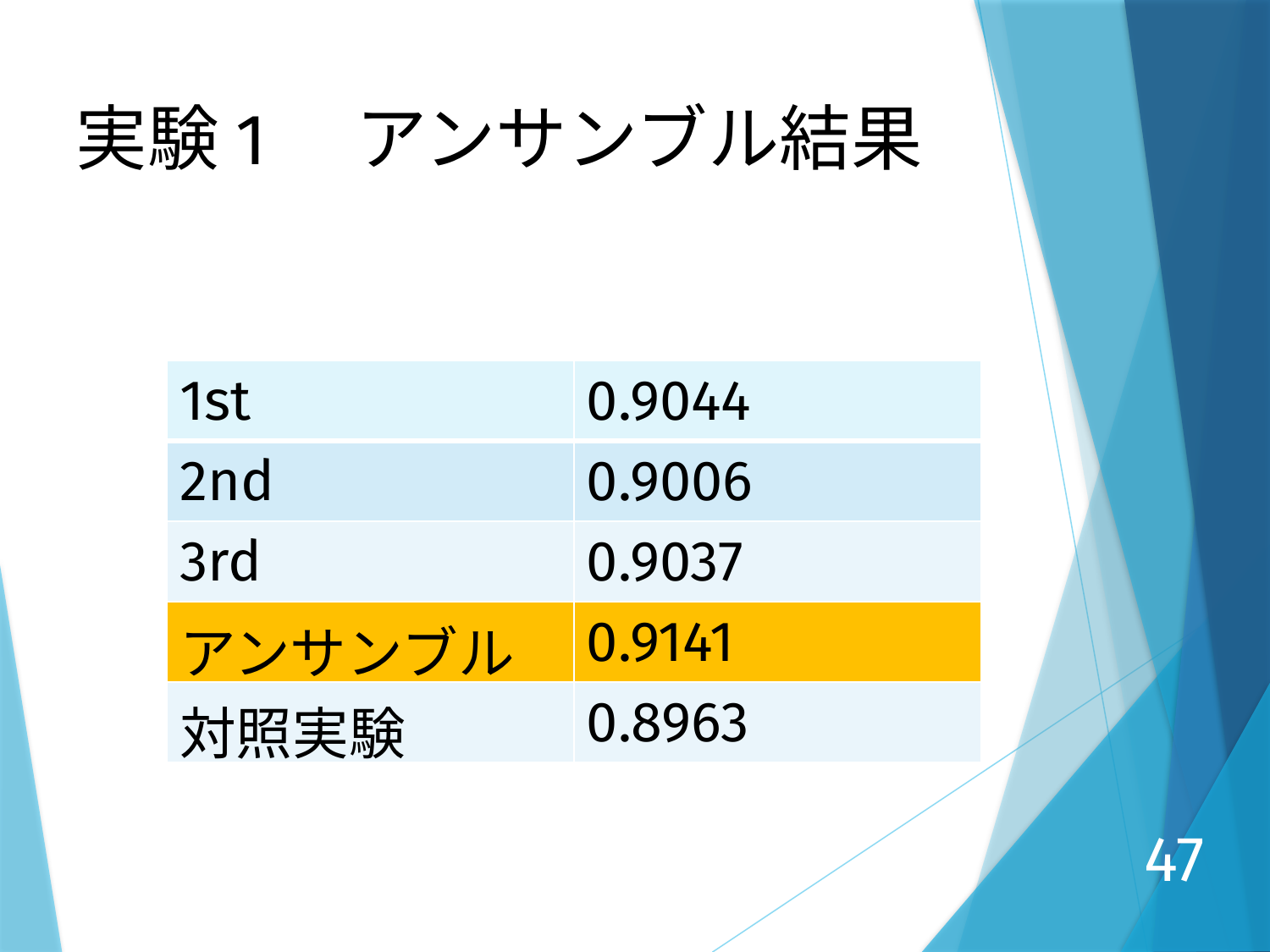

実験1　アンサンブル結果
| 1st | 0.9044 |
| --- | --- |
| 2nd | 0.9006 |
| 3rd | 0.9037 |
| アンサンブル | 0.9141 |
| 対照実験 | 0.8963 |
47